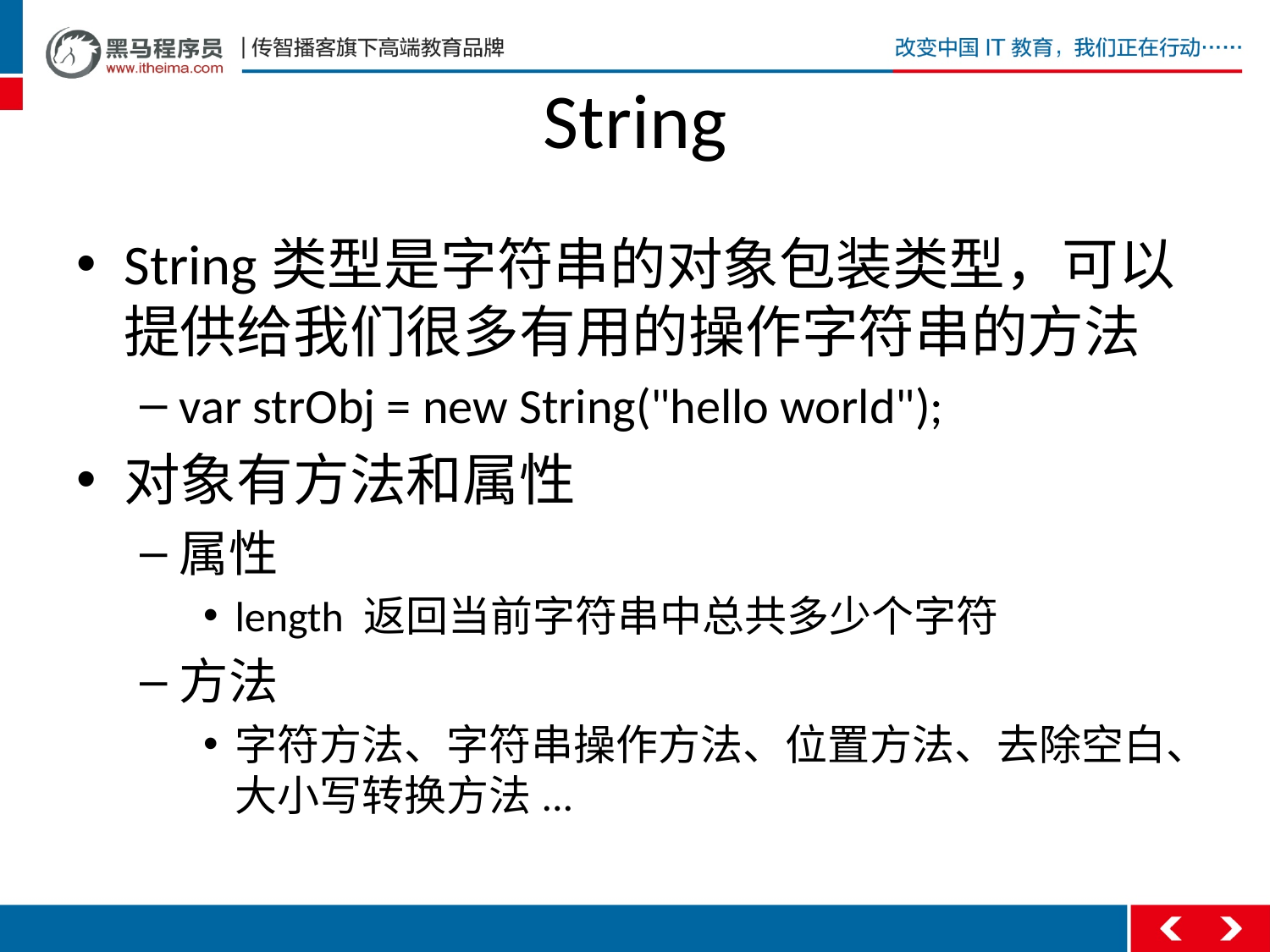

# String
String类型是字符串的对象包装类型，可以提供给我们很多有用的操作字符串的方法
var strObj = new String("hello world");
对象有方法和属性
属性
length 返回当前字符串中总共多少个字符
方法
字符方法、字符串操作方法、位置方法、去除空白、大小写转换方法...